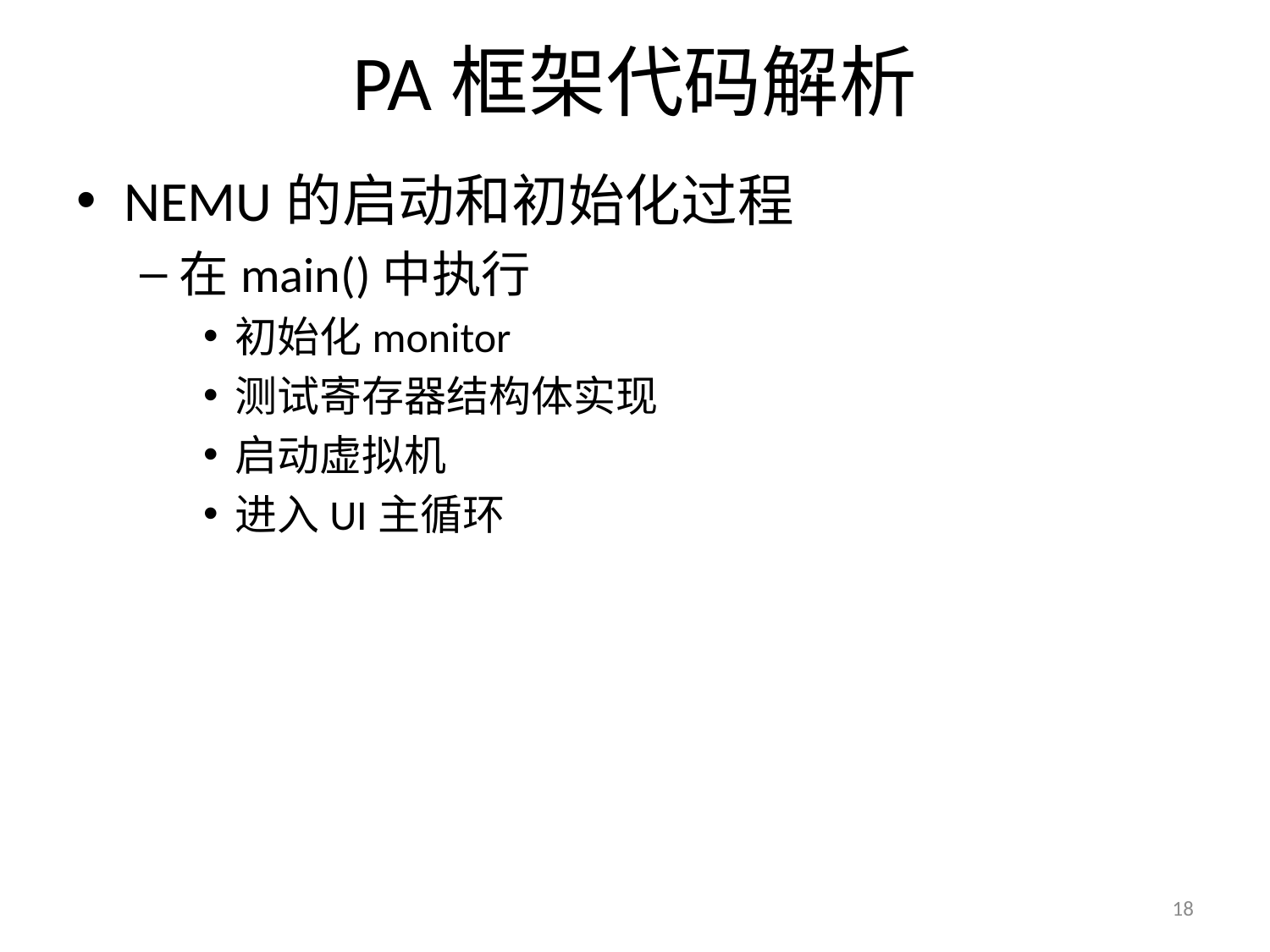

# PA框架代码解析
NEMU的启动和初始化过程
在main()中执行
初始化monitor
测试寄存器结构体实现
启动虚拟机
进入UI主循环

18